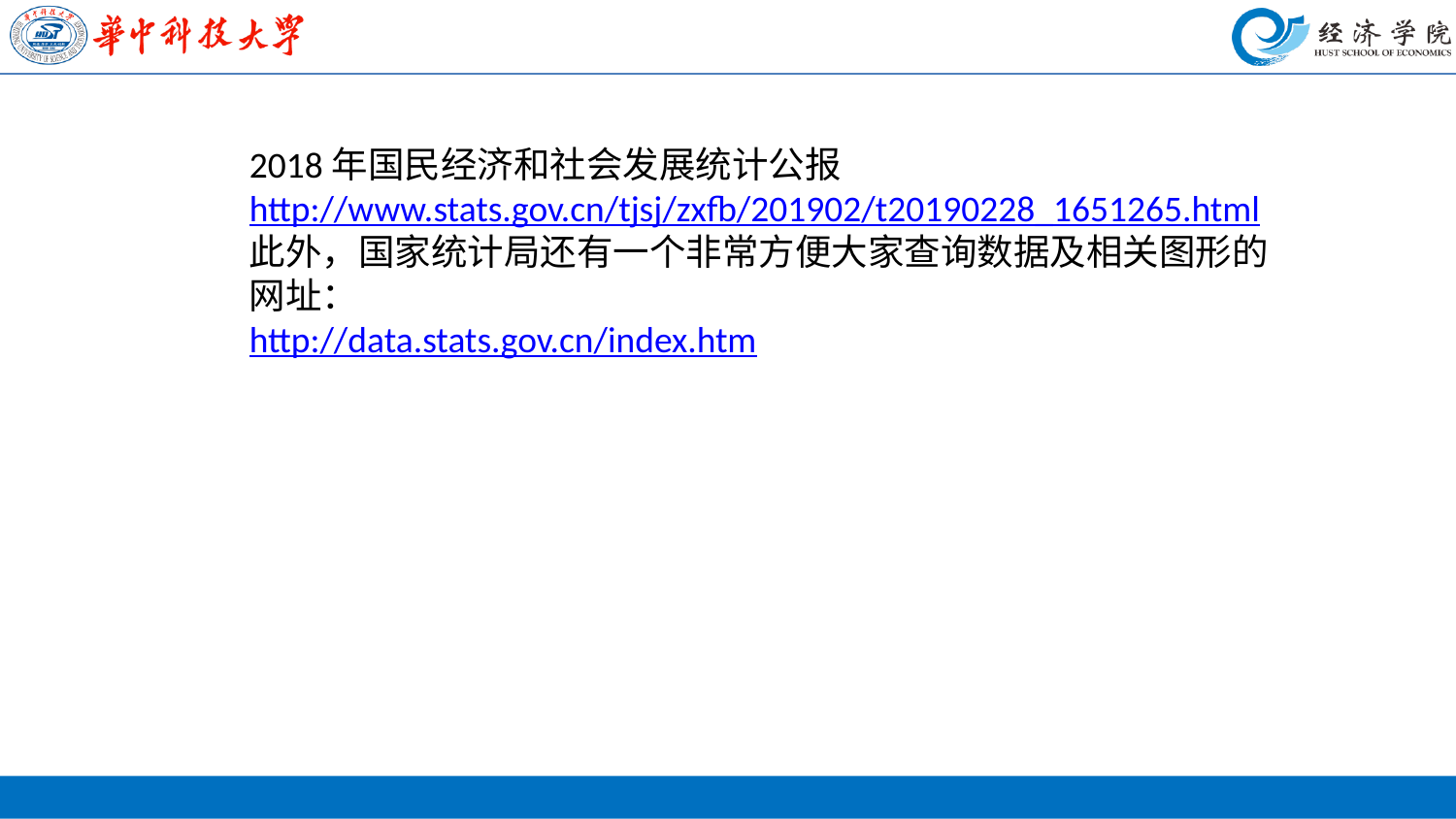

2018年国民经济和社会发展统计公报
http://www.stats.gov.cn/tjsj/zxfb/201902/t20190228_1651265.html
此外，国家统计局还有一个非常方便大家查询数据及相关图形的网址：
http://data.stats.gov.cn/index.htm